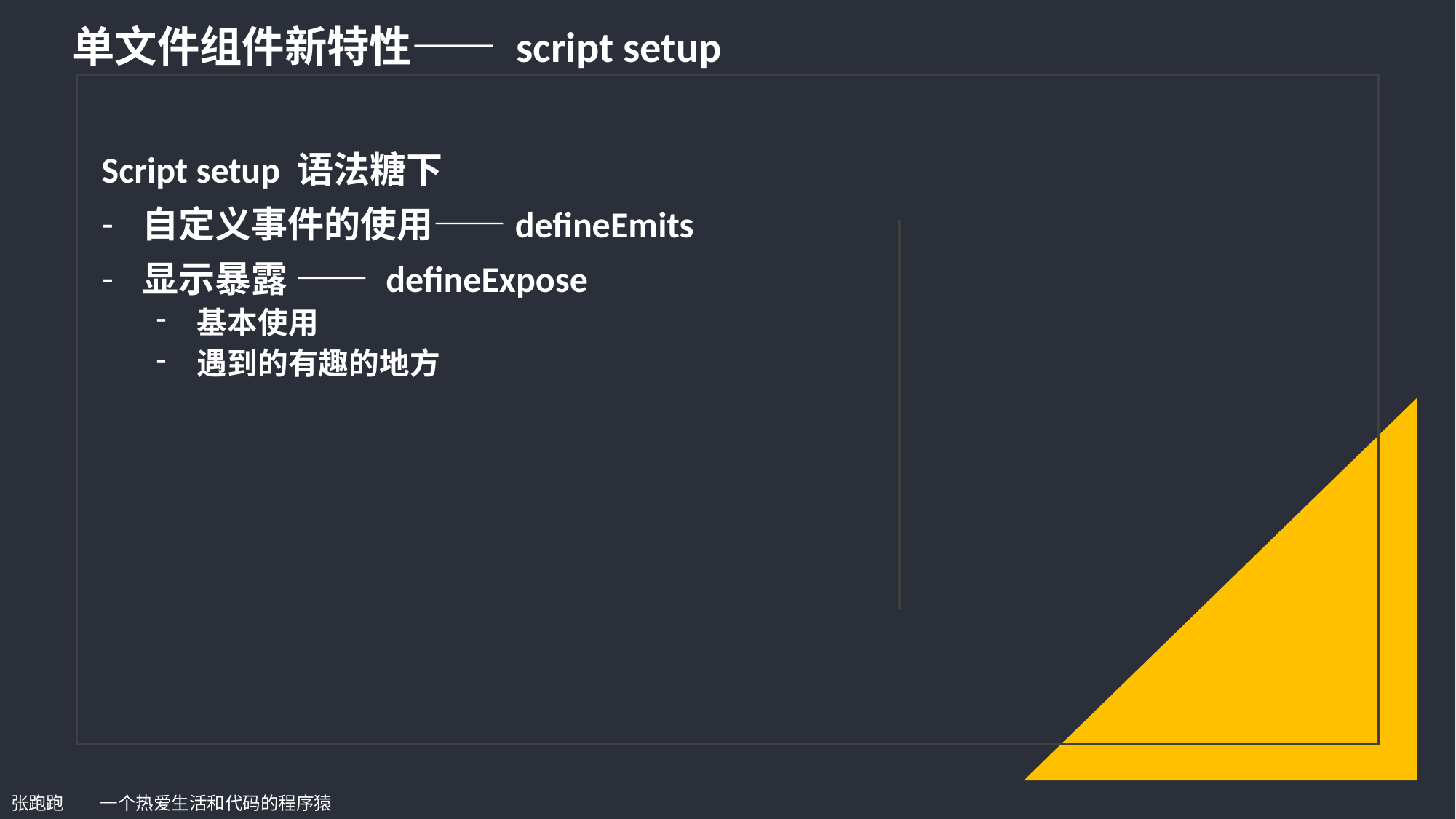

单文件组件新特性—— script setup

Script setup 语法糖下
自定义事件的使用——defineEmits
显示暴露 —— defineExpose
基本使用
遇到的有趣的地方

张跑跑         一个热爱生活和代码的程序猿